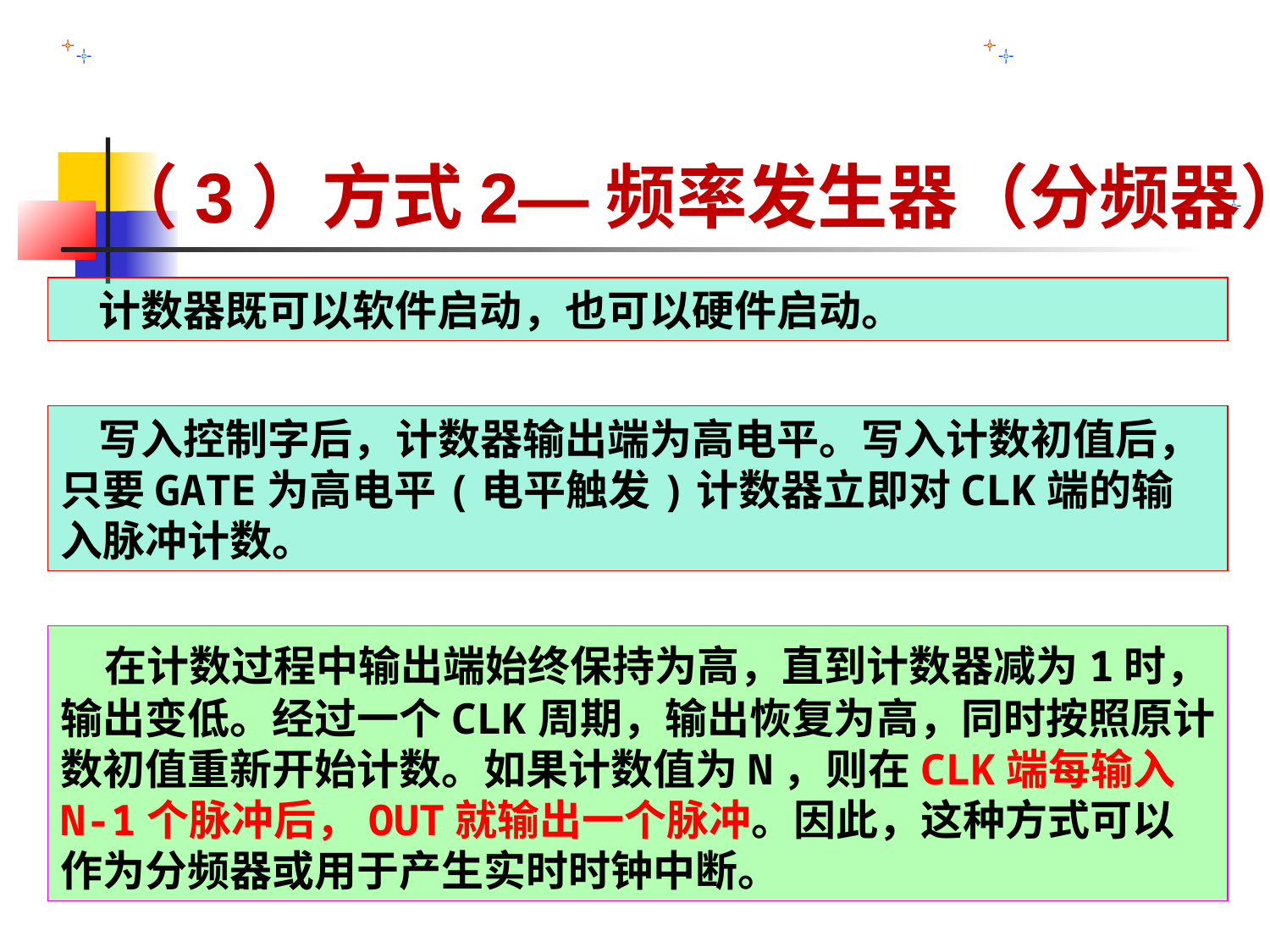

（3）方式2—频率发生器（分频器）
   计数器既可以软件启动，也可以硬件启动。
   写入控制字后，计数器输出端为高电平。写入计数初值后，只要GATE为高电平(电平触发)计数器立即对CLK端的输入脉冲计数。
   在计数过程中输出端始终保持为高，直到计数器减为1时，输出变低。经过一个CLK周期，输出恢复为高，同时按照原计数初值重新开始计数。如果计数值为N，则在CLK端每输入N-1个脉冲后，OUT就输出一个脉冲。因此，这种方式可以作为分频器或用于产生实时时钟中断。